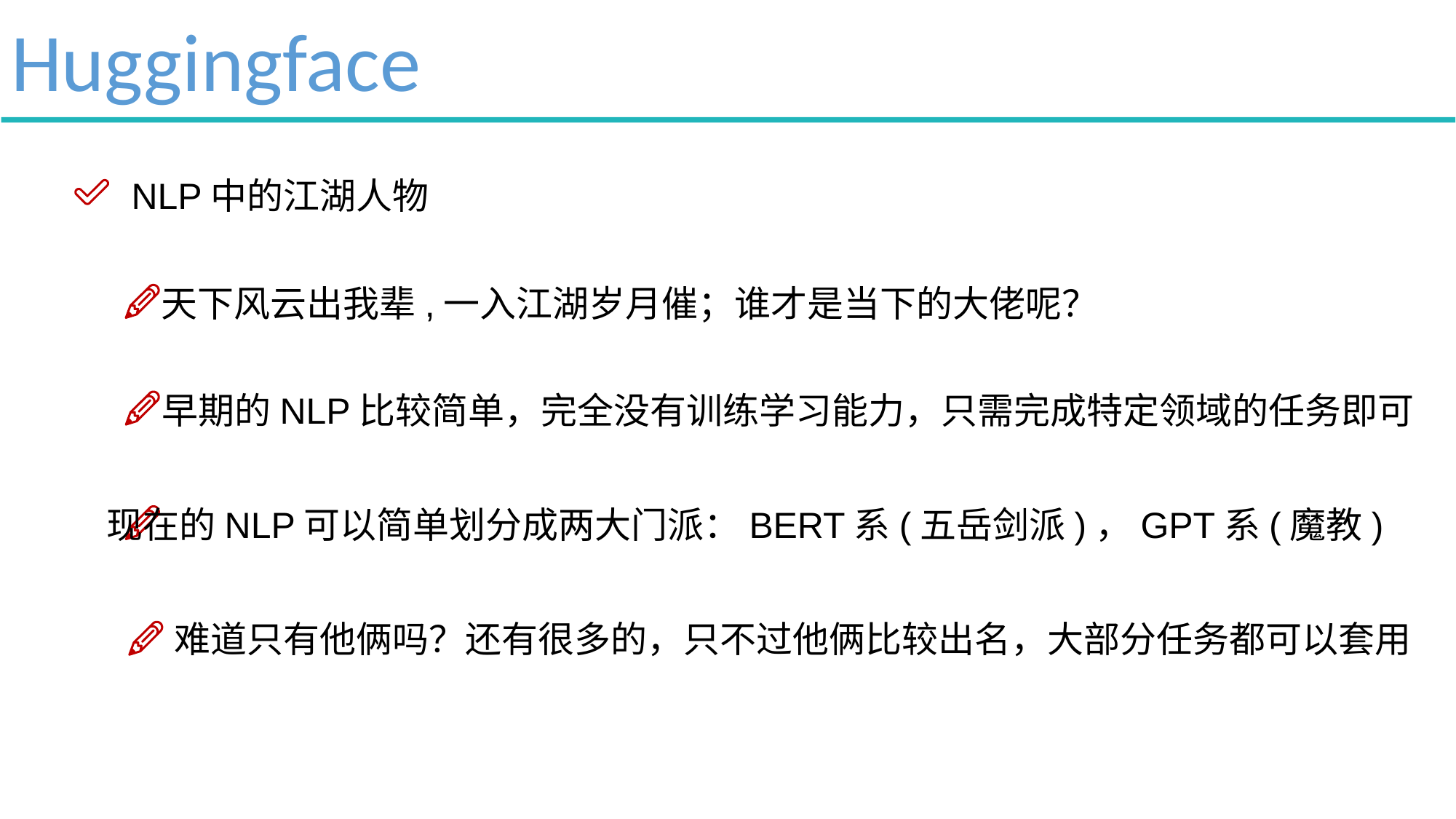

Huggingface
NLP中的江湖人物

天下风云出我辈,一入江湖岁月催；谁才是当下的大佬呢？

早期的NLP比较简单，完全没有训练学习能力，只需完成特定领域的任务即可

现在的NLP可以简单划分成两大门派：BERT系(五岳剑派)，GPT系(魔教)

难道只有他俩吗？还有很多的，只不过他俩比较出名，大部分任务都可以套用